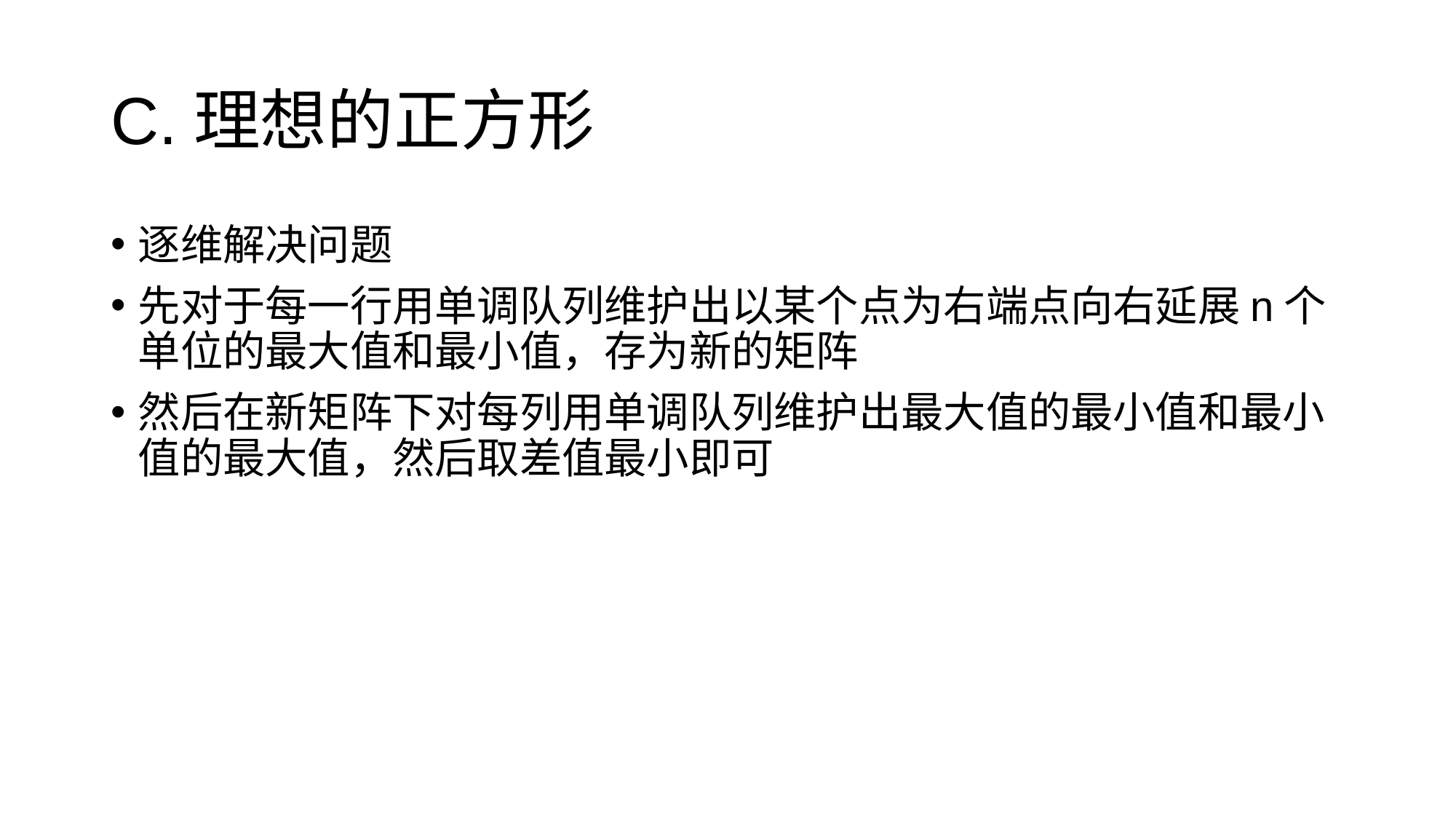

# C.理想的正方形
逐维解决问题
先对于每一行用单调队列维护出以某个点为右端点向右延展n个单位的最大值和最小值，存为新的矩阵
然后在新矩阵下对每列用单调队列维护出最大值的最小值和最小值的最大值，然后取差值最小即可